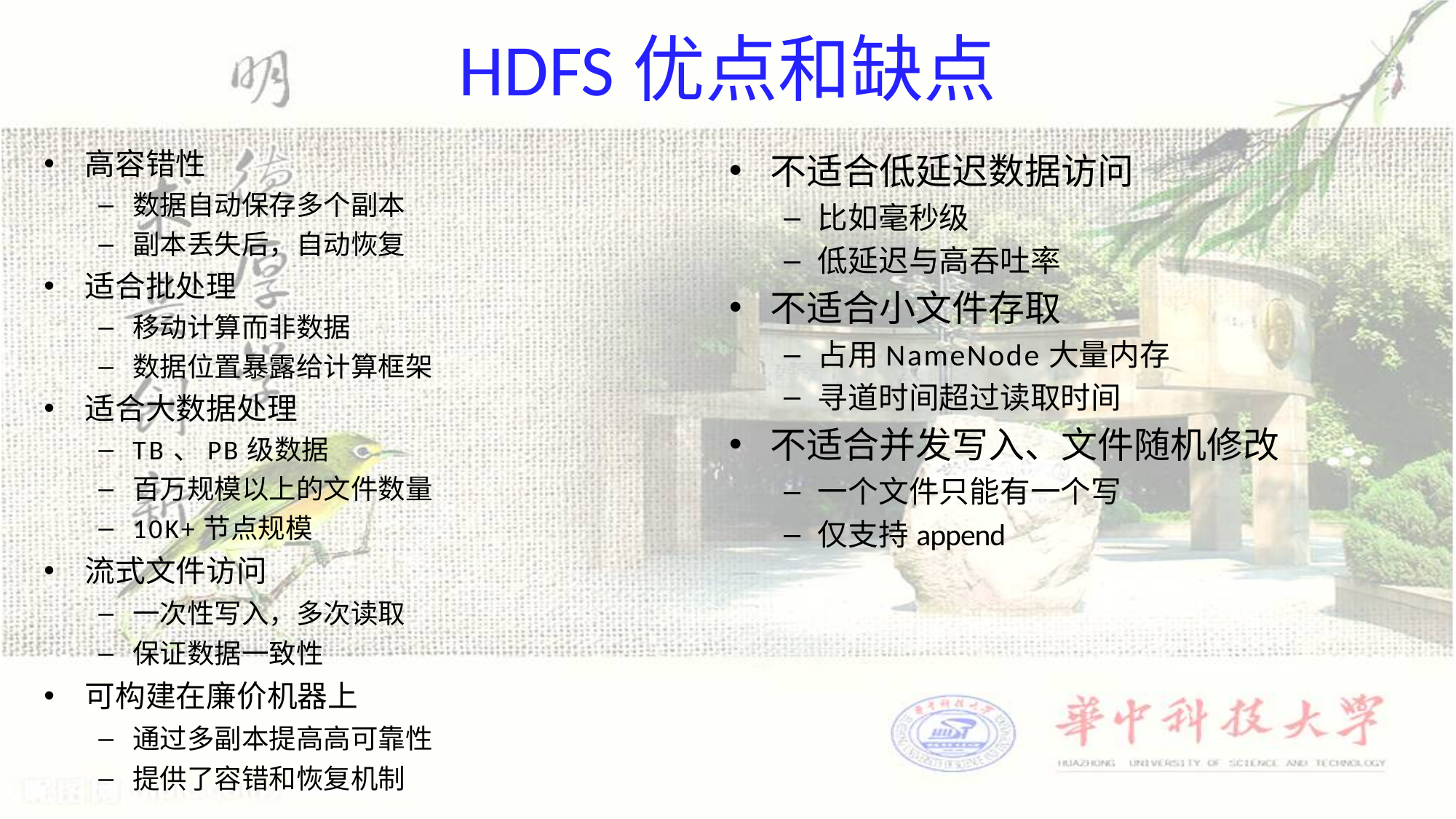

# HDFS优点和缺点

高容错性
数据自动保存多个副本
副本丢失后，自动恢复
适合批处理
移动计算而非数据
数据位置暴露给计算框架
适合大数据处理
TB、PB级数据
百万规模以上的文件数量
10K+节点规模
流式文件访问
一次性写入，多次读取
保证数据一致性
可构建在廉价机器上
通过多副本提高高可靠性
提供了容错和恢复机制
不适合低延迟数据访问
比如毫秒级
低延迟与高吞吐率
不适合小文件存取
占用NameNode大量内存
寻道时间超过读取时间
不适合并发写入、文件随机修改
一个文件只能有一个写
仅支持append